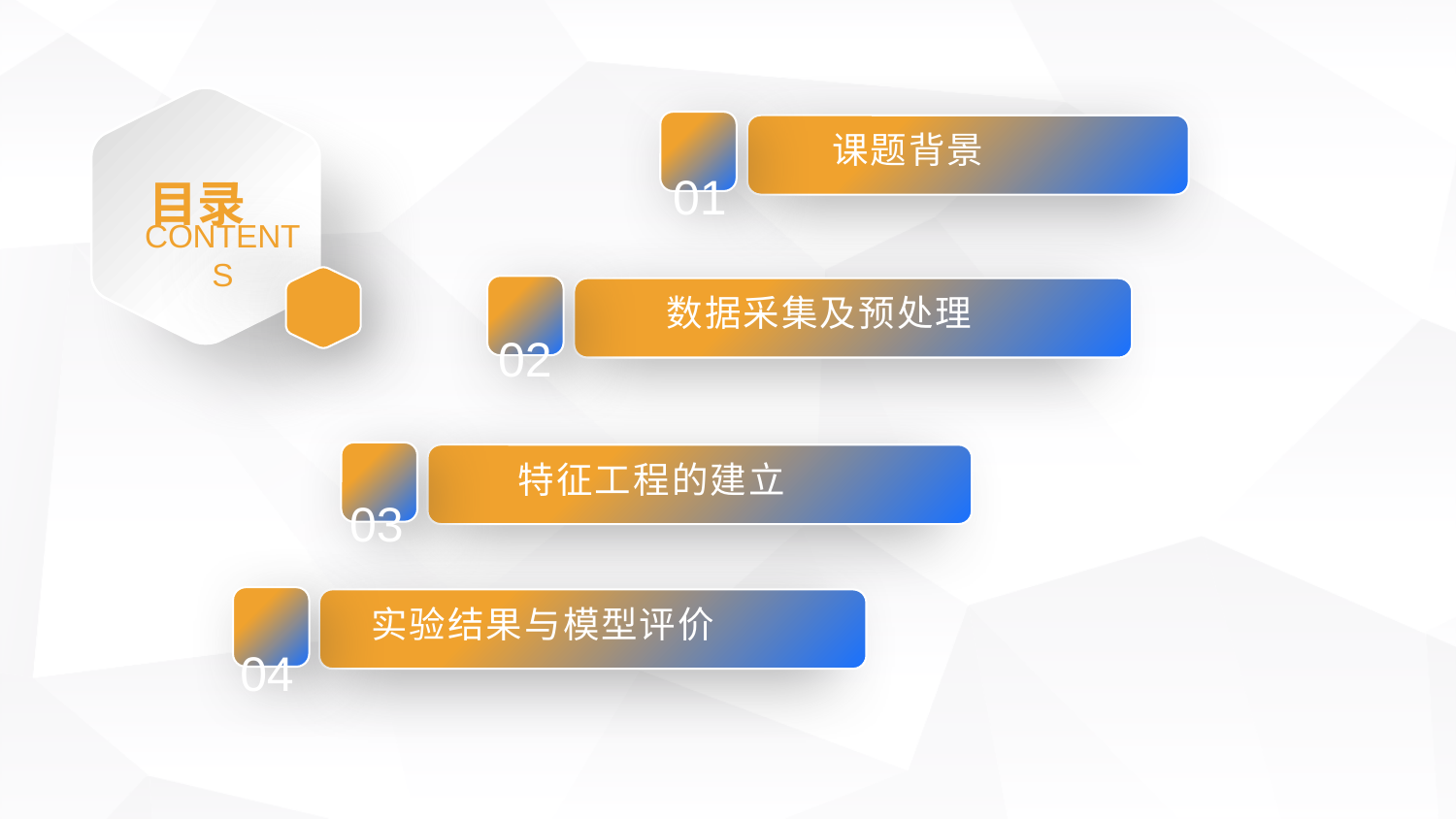

目录
CONTENTS

 01

课题背景

 02

数据采集及预处理
 03

特征工程的建立

 04

实验结果与模型评价